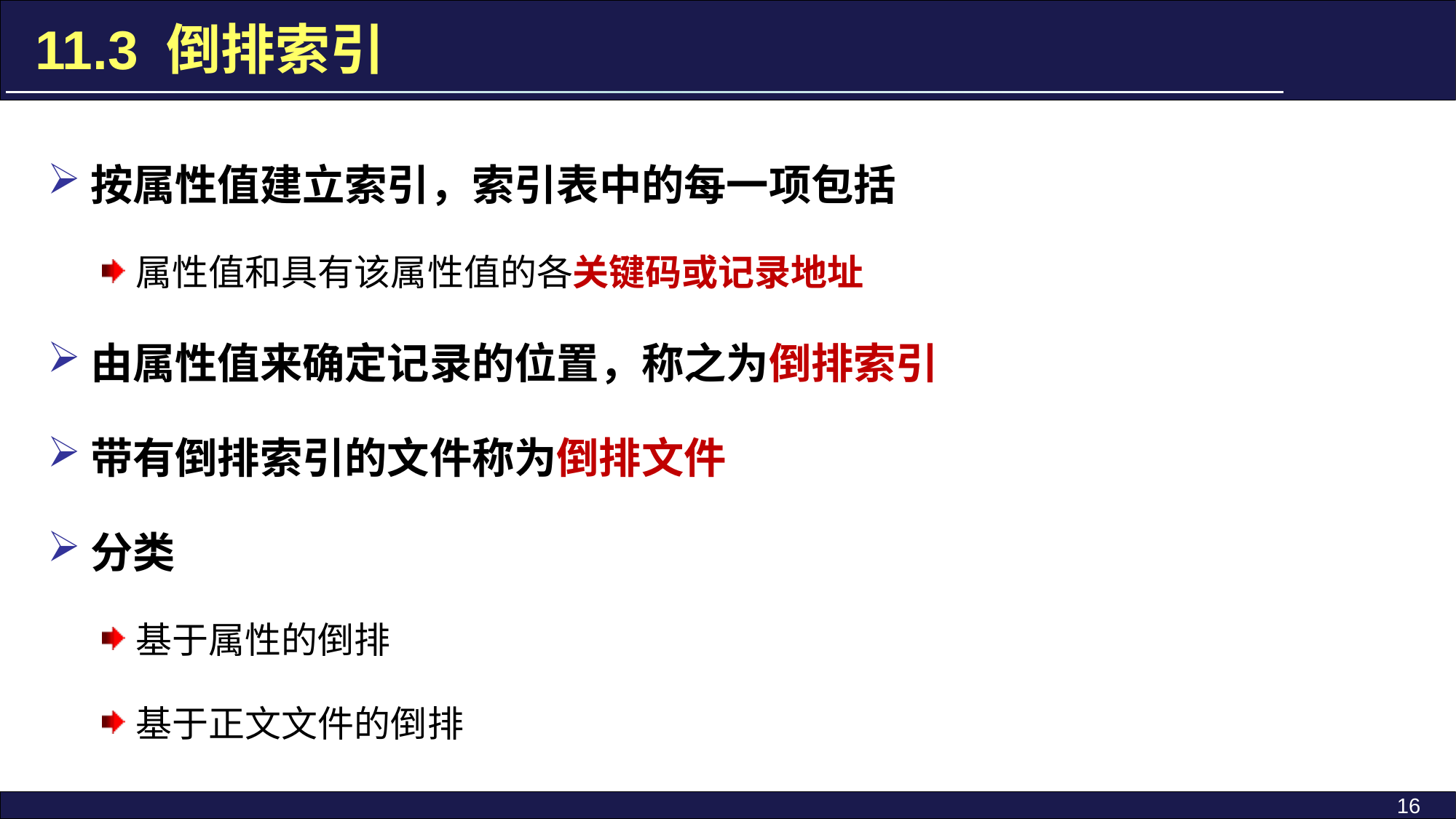

11.3 倒排索引
按属性值建立索引，索引表中的每一项包括
属性值和具有该属性值的各关键码或记录地址
由属性值来确定记录的位置，称之为倒排索引
带有倒排索引的文件称为倒排文件
分类
基于属性的倒排
基于正文文件的倒排
16